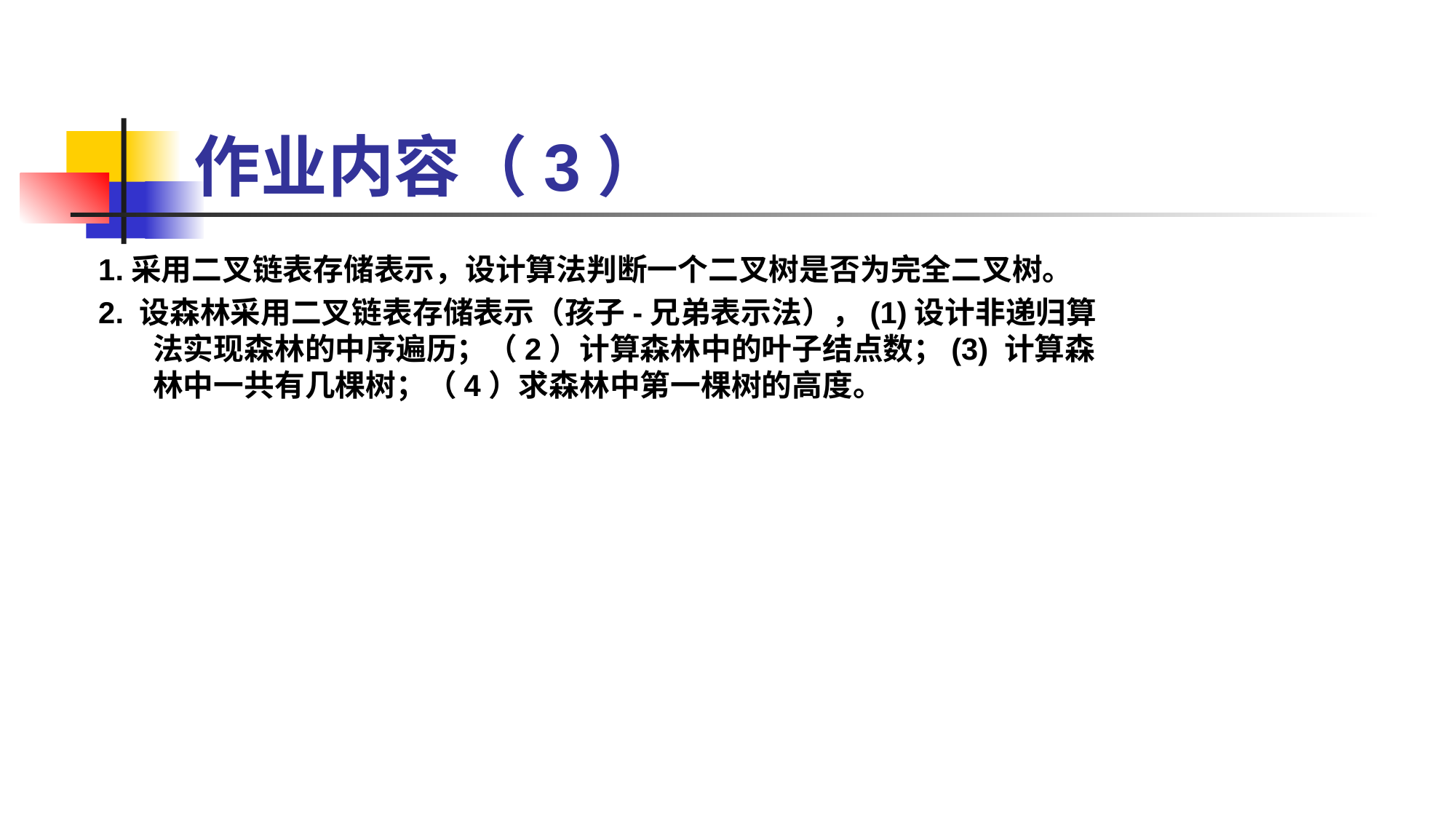

# 作业内容（3）
1.采用二叉链表存储表示，设计算法判断一个二叉树是否为完全二叉树。
2. 设森林采用二叉链表存储表示（孩子-兄弟表示法），(1)设计非递归算法实现森林的中序遍历；（2）计算森林中的叶子结点数；(3) 计算森林中一共有几棵树；（4）求森林中第一棵树的高度。